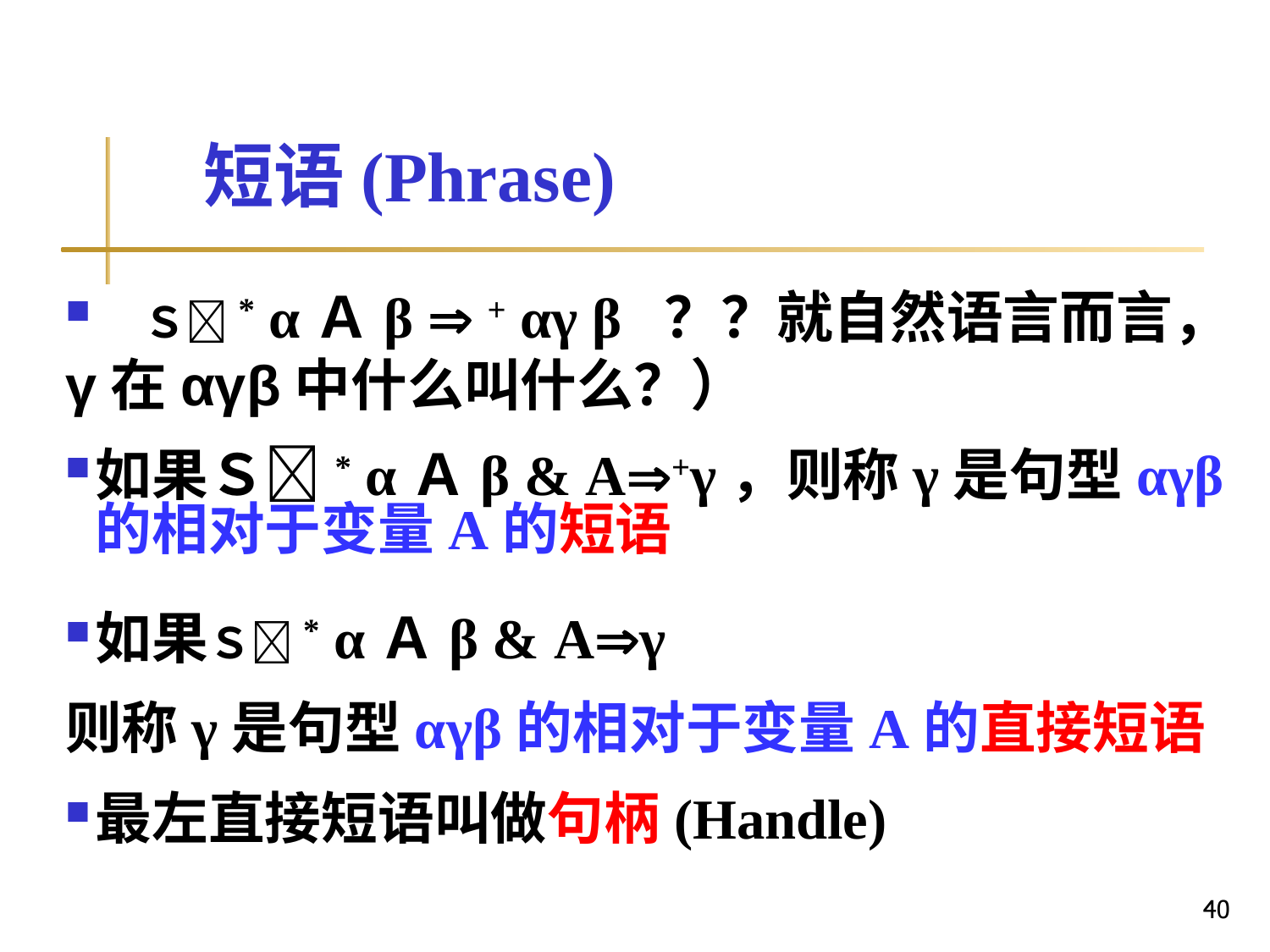

# 短语(Phrase)
   Ｓ⇒* αＡβ ⇒ + αγ β  ？？就自然语言而言，γ在αγβ中什么叫什么？）
如果Ｓ⇒* αＡβ & A⇒+γ，则称γ是句型αγβ的相对于变量A的短语
如果Ｓ⇒* αＡβ & A⇒γ
则称γ是句型αγβ的相对于变量A的直接短语
最左直接短语叫做句柄(Handle)
40